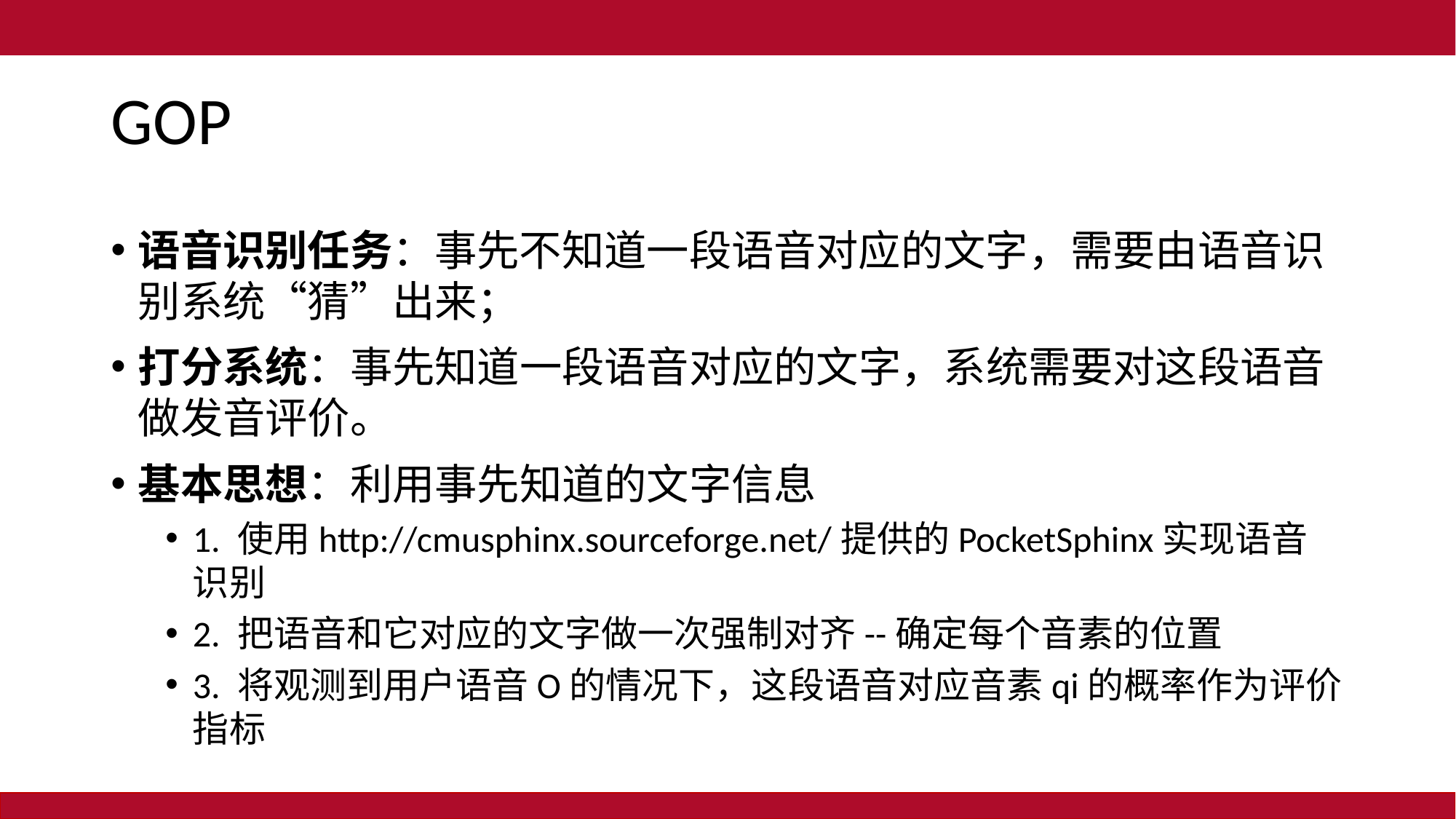

# GOP
语音识别任务：事先不知道一段语音对应的文字，需要由语音识别系统“猜”出来；
打分系统：事先知道一段语音对应的文字，系统需要对这段语音做发音评价。
基本思想：利用事先知道的文字信息
1. 使用http://cmusphinx.sourceforge.net/提供的PocketSphinx实现语音识别
2. 把语音和它对应的文字做一次强制对齐--确定每个音素的位置
3. 将观测到用户语音O的情况下，这段语音对应音素qi的概率作为评价指标